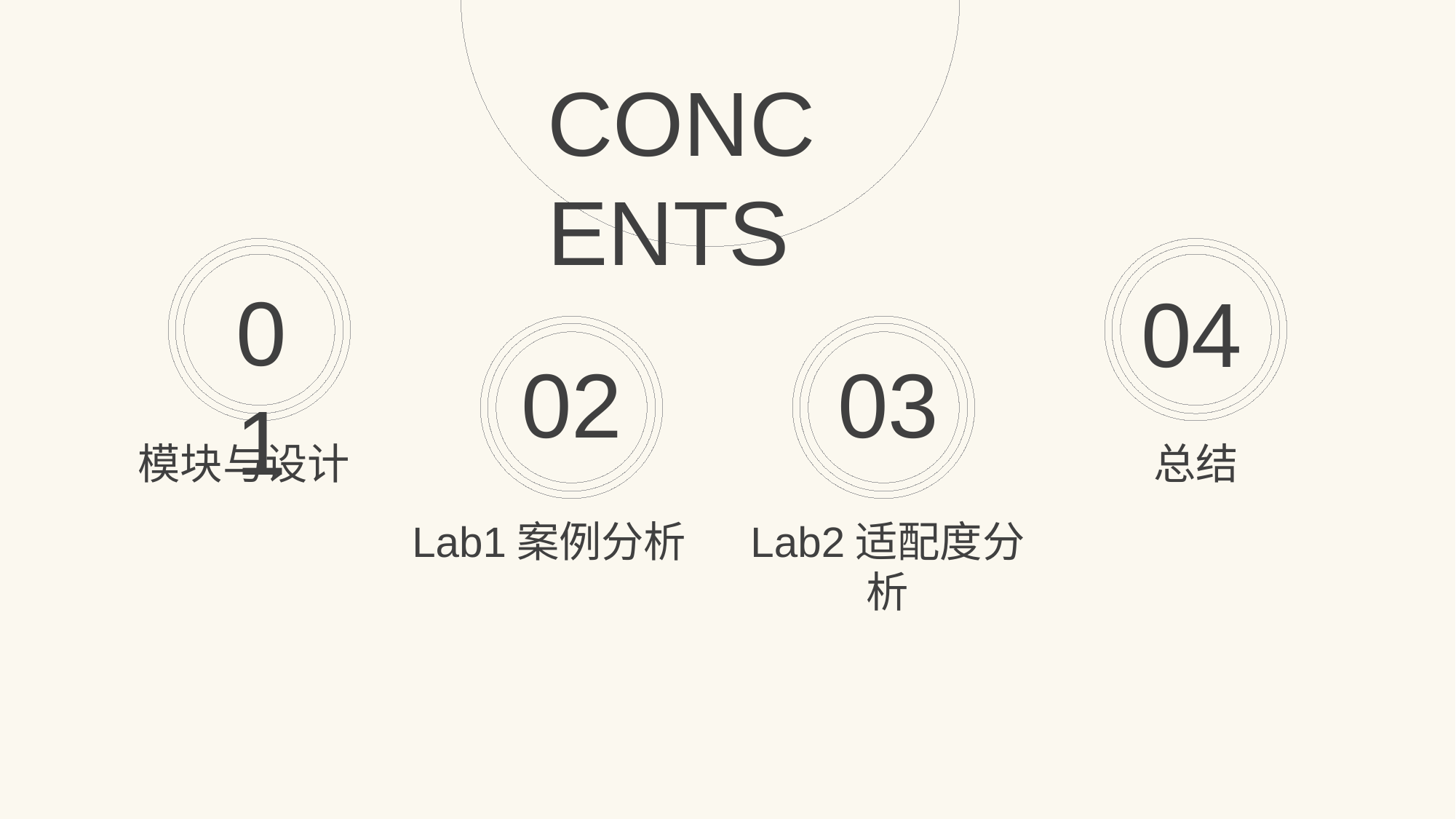

CONCENTS

01
04

02
03
模块与设计
总结
Lab1案例分析
Lab2适配度分析